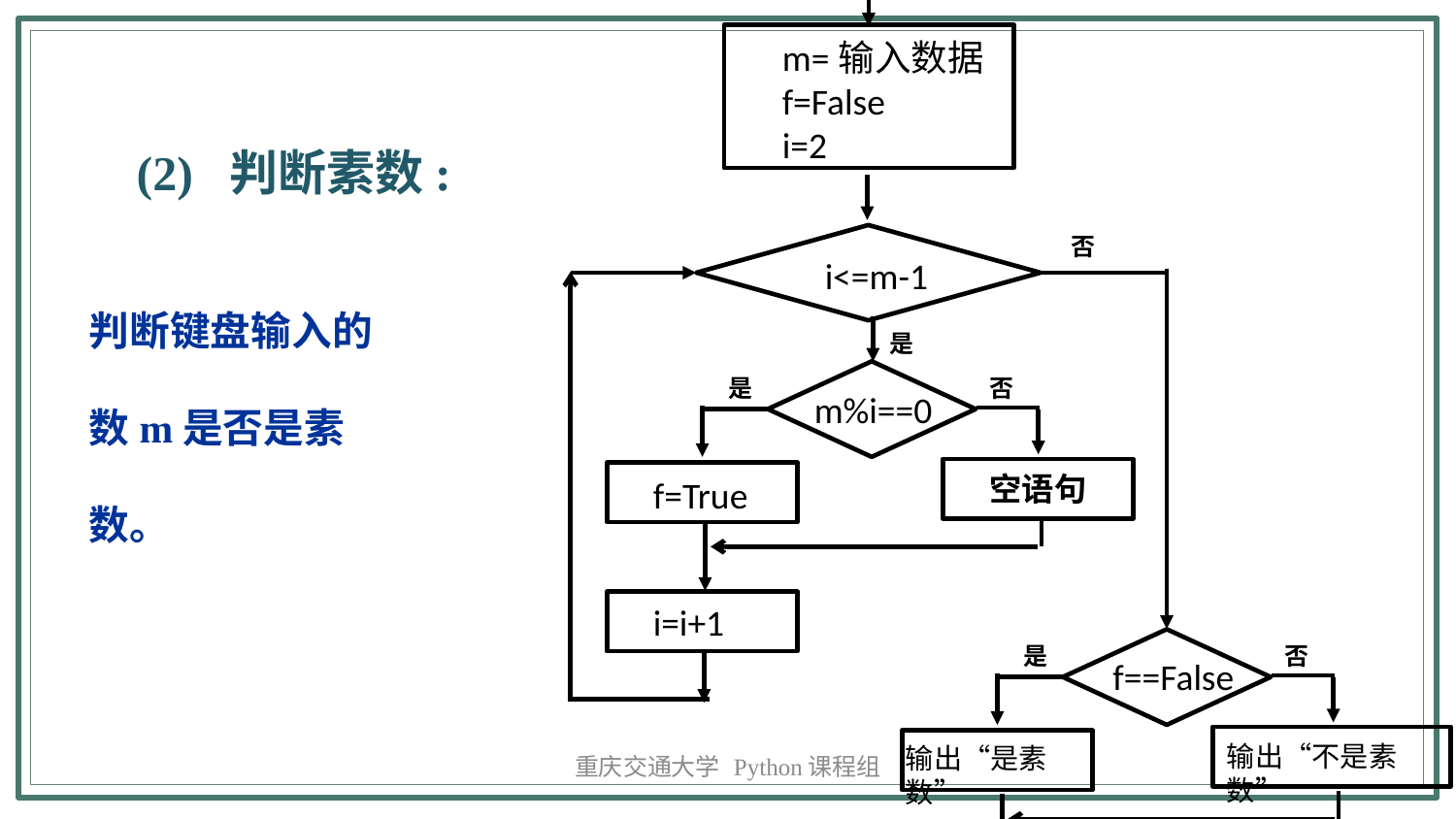

开始

m=输入数据
f=False
i=2

否
i<=m-1
是

是
否
m%i==0
空语句

f=True

i=i+1

是
否
f==False

输出“不是素数”
输出“是素数”
结束

(2)  判断素数:
判断键盘输入的数m是否是素数。
重庆交通大学 Python课程组